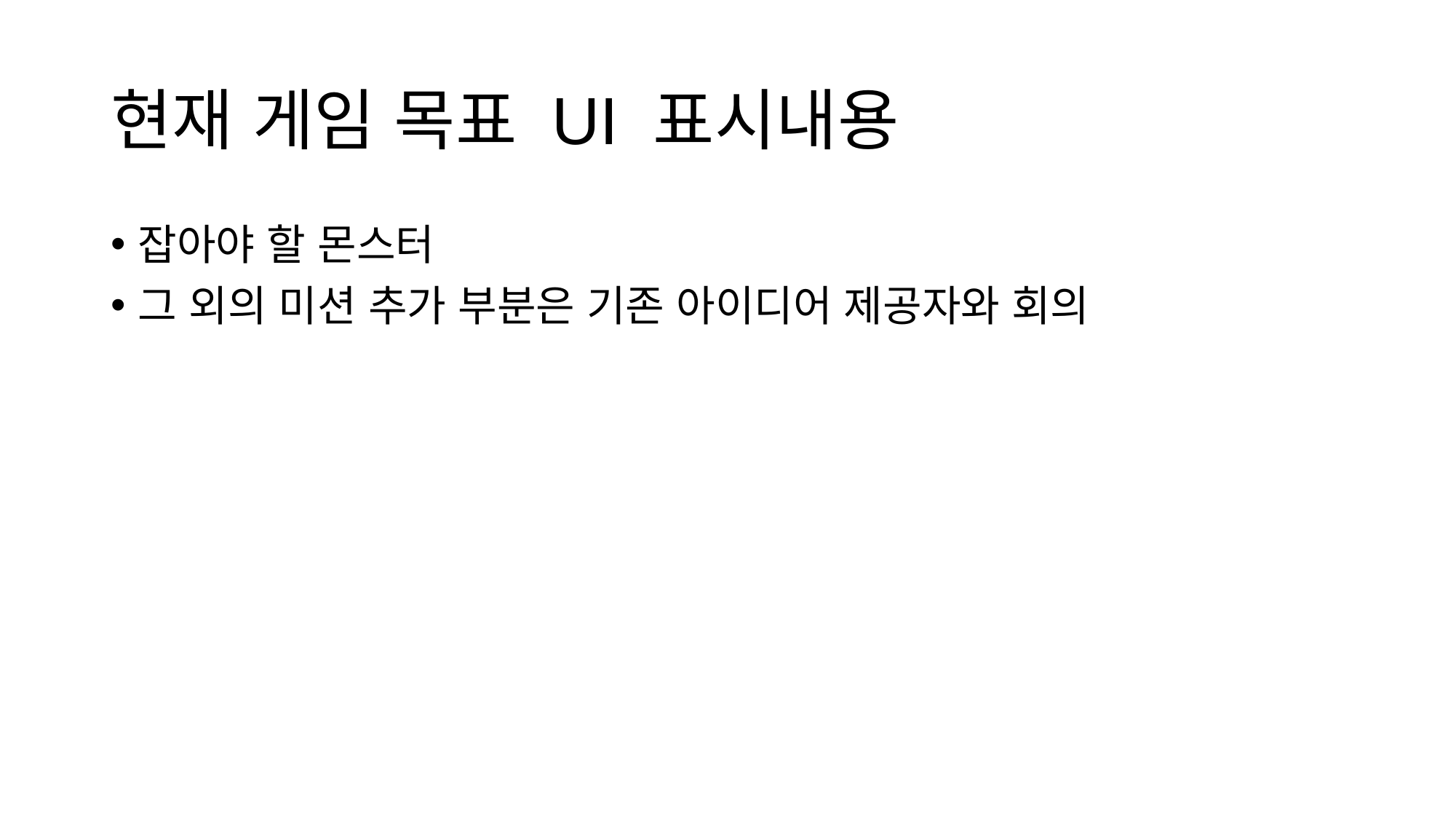

# 현재 게임 목표 UI 표시내용
잡아야 할 몬스터
그 외의 미션 추가 부분은 기존 아이디어 제공자와 회의